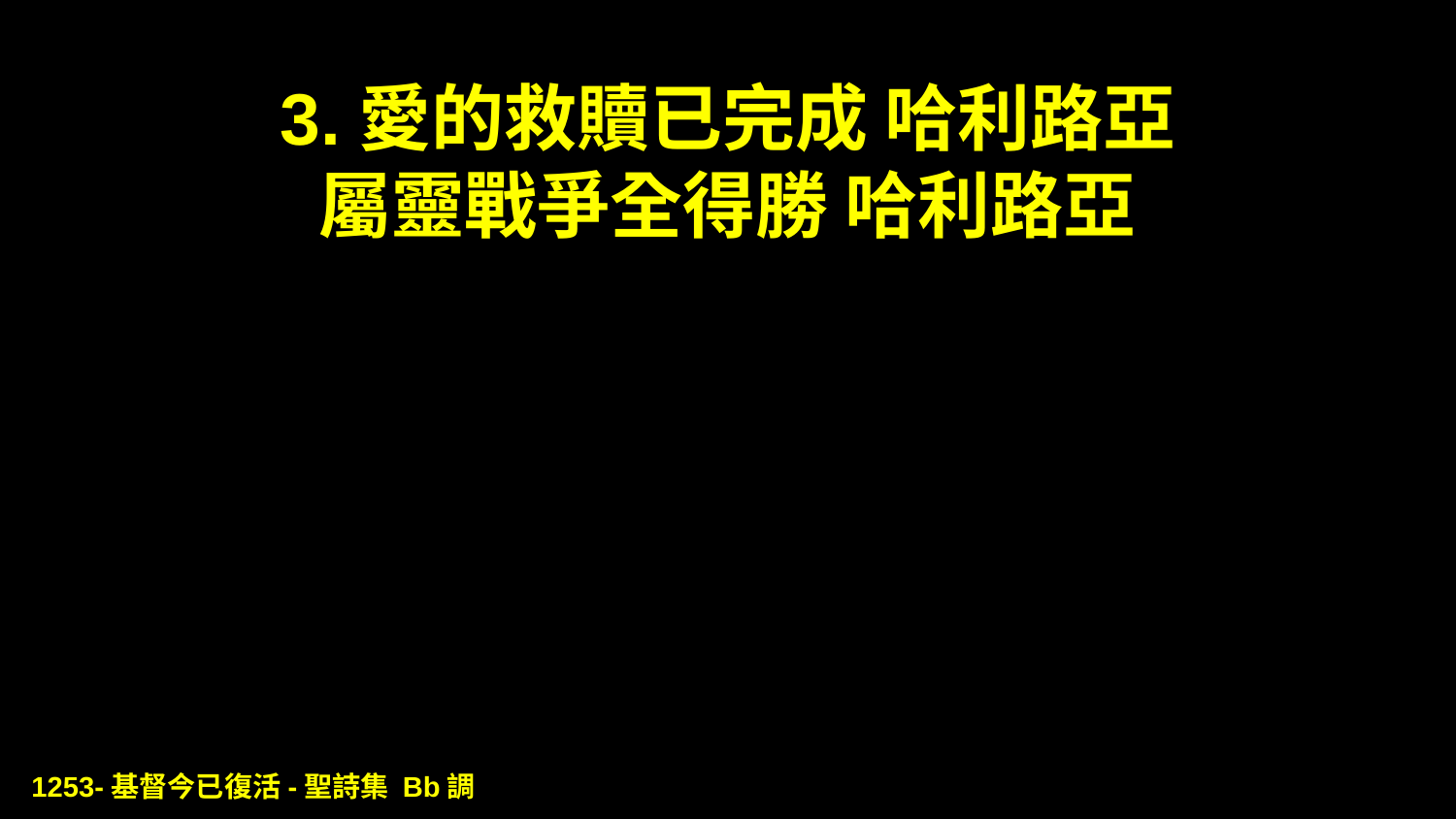

# 3.愛的救贖已完成 哈利路亞 屬靈戰爭全得勝 哈利路亞
1253-基督今已復活-聖詩集 Bb調